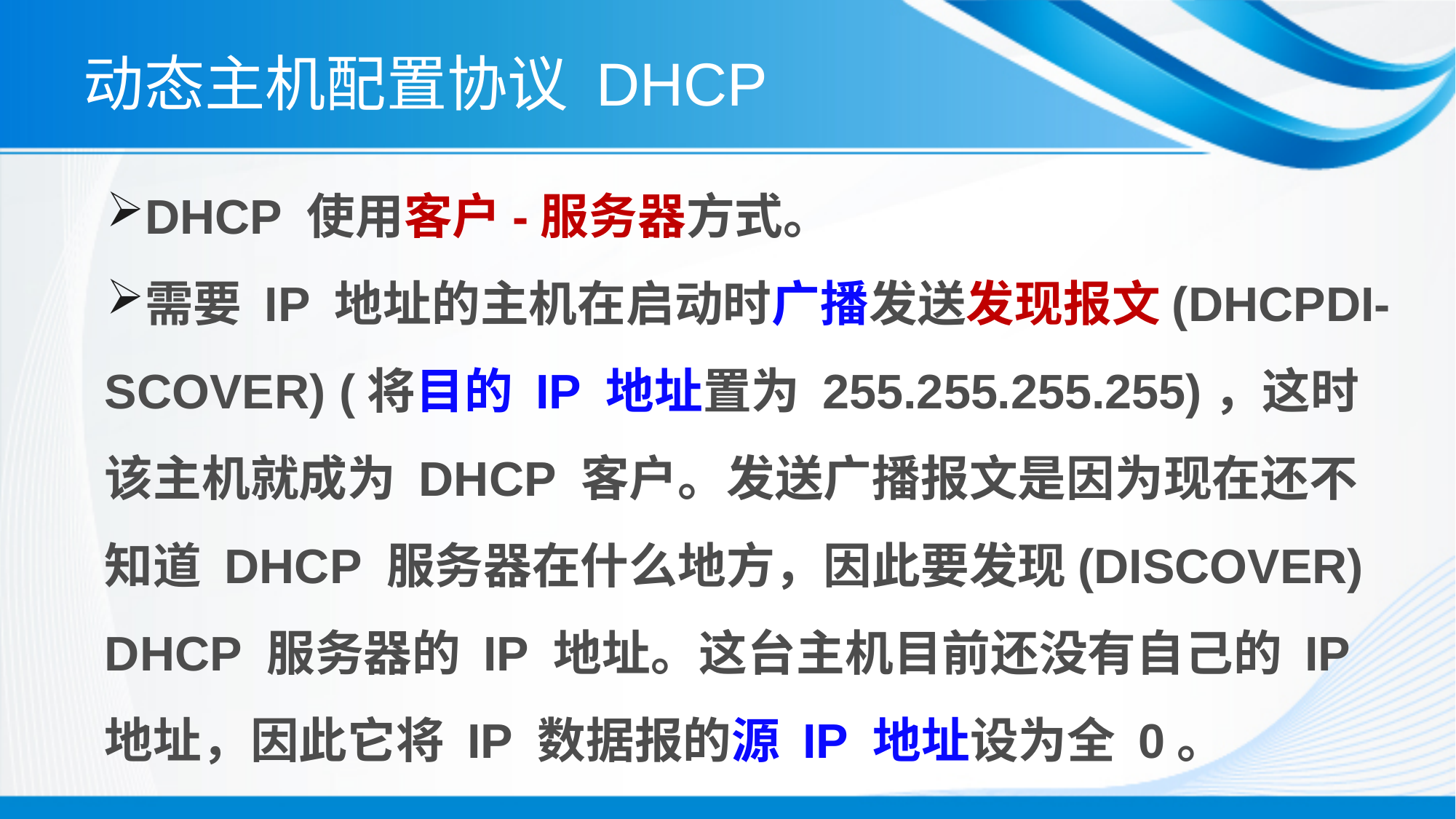

# 动态主机配置协议 DHCP
DHCP 使用客户-服务器方式。
需要 IP 地址的主机在启动时广播发送发现报文(DHCPDI-SCOVER) (将目的 IP 地址置为 255.255.255.255)，这时该主机就成为 DHCP 客户。发送广播报文是因为现在还不知道 DHCP 服务器在什么地方，因此要发现(DISCOVER) DHCP 服务器的 IP 地址。这台主机目前还没有自己的 IP 地址，因此它将 IP 数据报的源 IP 地址设为全 0。